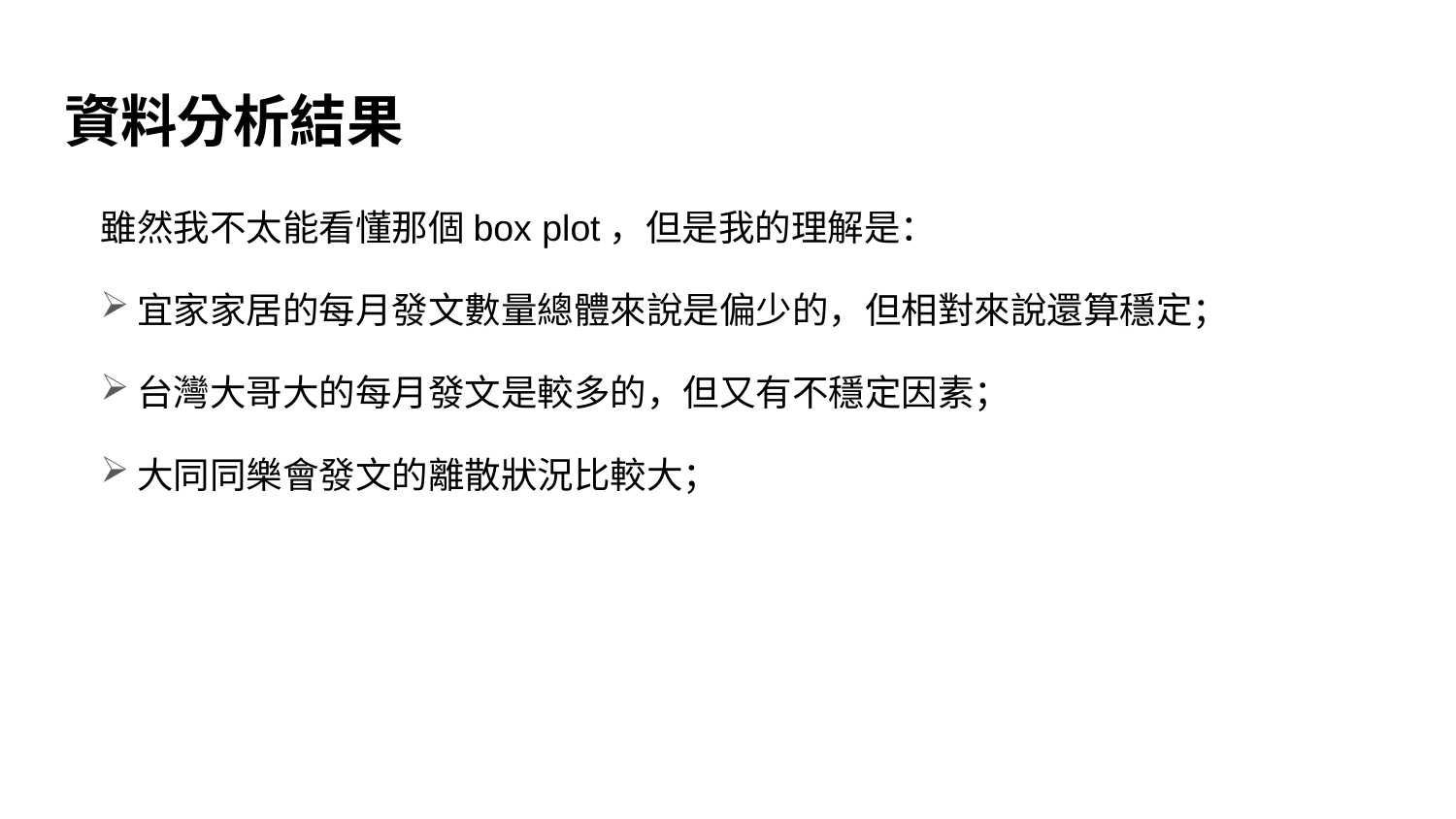

# 資料分析結果
雖然我不太能看懂那個box plot，但是我的理解是：
宜家家居的每月發文數量總體來說是偏少的，但相對來說還算穩定；
台灣大哥大的每月發文是較多的，但又有不穩定因素；
大同同樂會發文的離散狀況比較大；